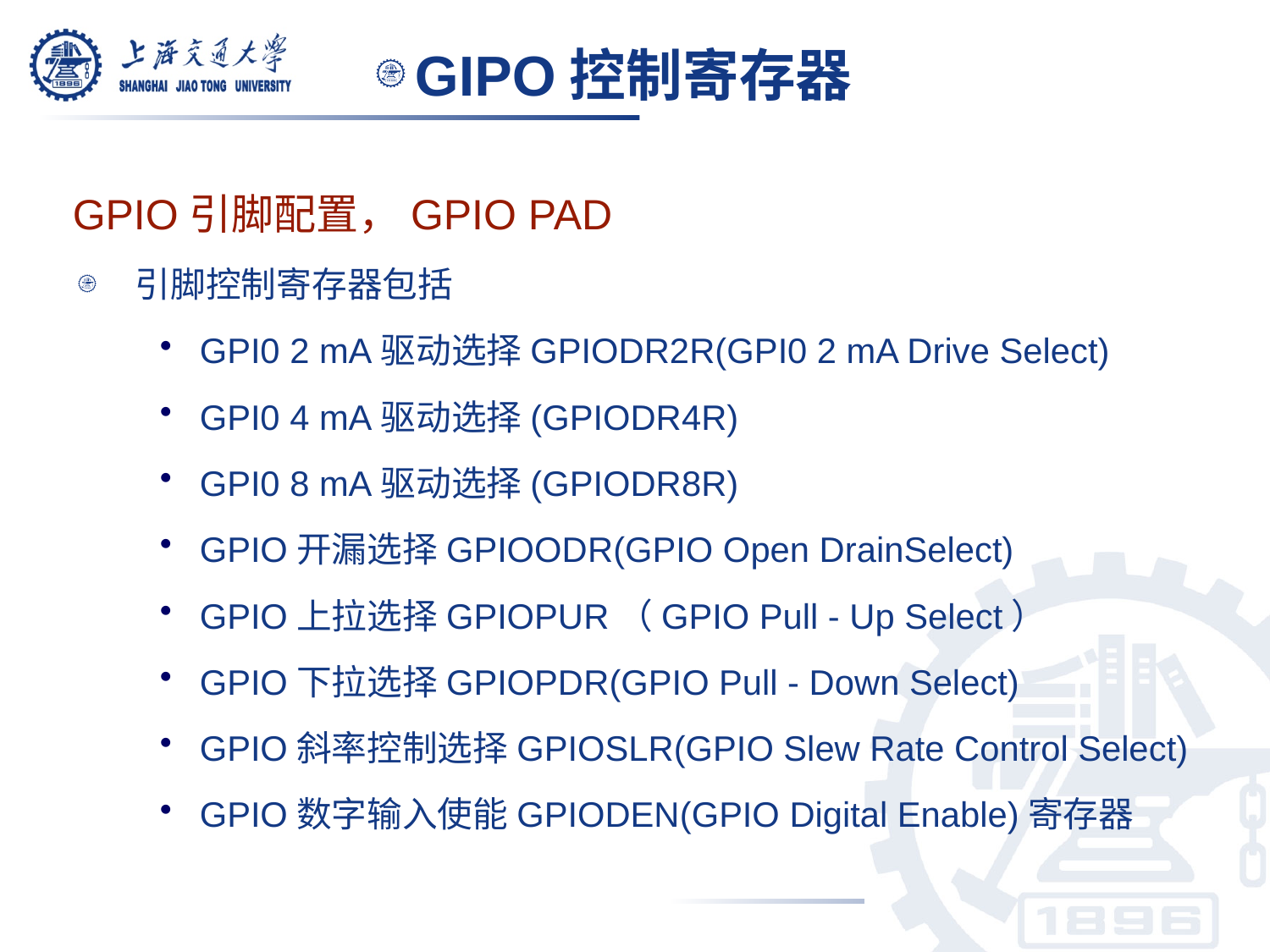

GIPO控制寄存器
GPIO引脚配置，GPIO PAD
引脚控制寄存器包括
GPI0 2 mA驱动选择GPIODR2R(GPI0 2 mA Drive Select)
GPI0 4 mA驱动选择(GPIODR4R)
GPI0 8 mA驱动选择(GPIODR8R)
GPIO开漏选择GPIOODR(GPIO Open DrainSelect)
GPIO上拉选择GPIOPUR（GPIO Pull - Up Select）
GPIO下拉选择GPIOPDR(GPIO Pull - Down Select)
GPIO斜率控制选择GPIOSLR(GPIO Slew Rate Control Select)
GPIO数字输入使能GPIODEN(GPIO Digital Enable)寄存器